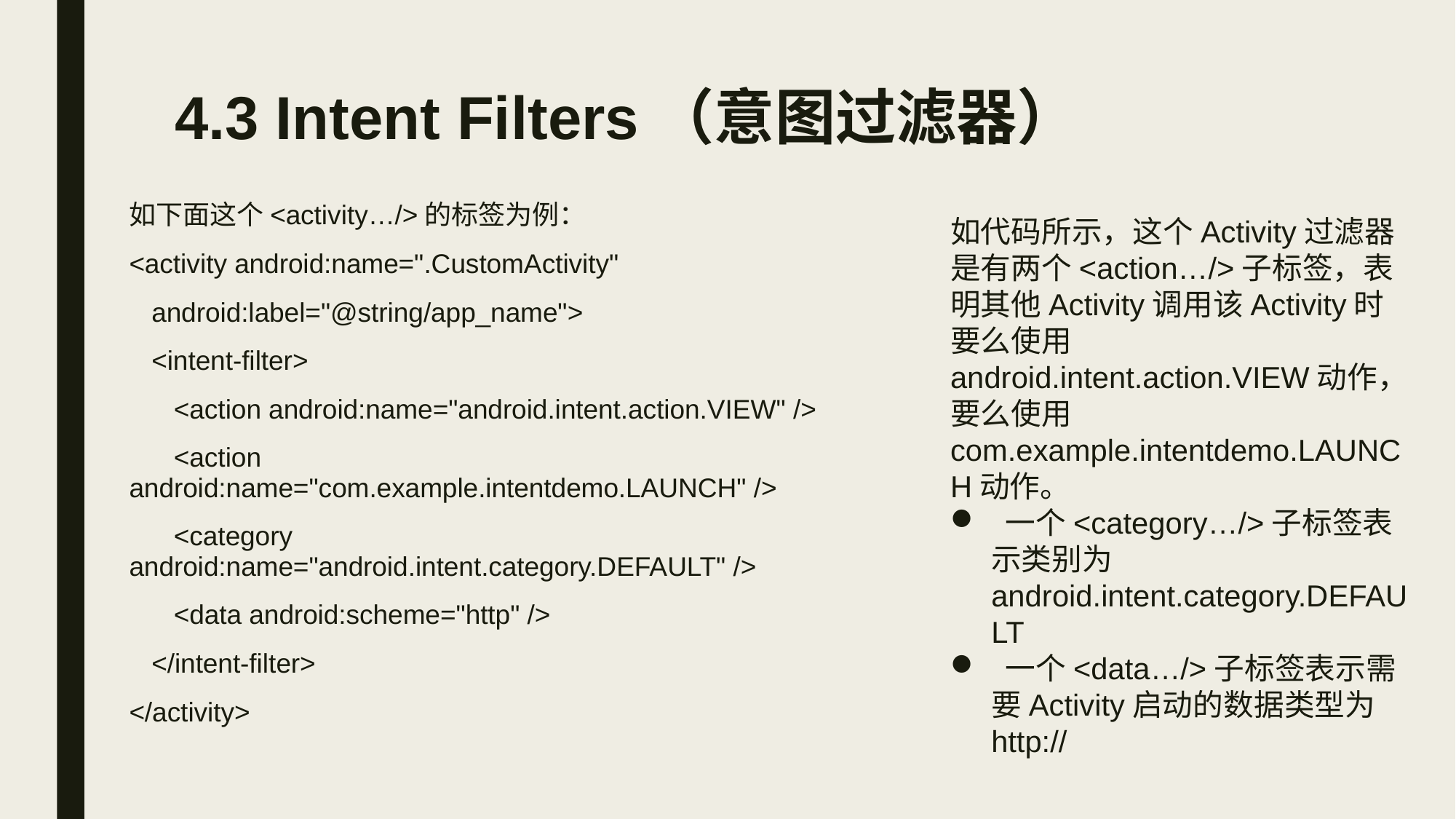

# 4.3 Intent Filters（意图过滤器）
如下面这个<activity…/>的标签为例：
<activity android:name=".CustomActivity"
   android:label="@string/app_name">
   <intent-filter>
      <action android:name="android.intent.action.VIEW" />
      <action android:name="com.example.intentdemo.LAUNCH" />
      <category android:name="android.intent.category.DEFAULT" />
      <data android:scheme="http" />
   </intent-filter>
</activity>
如代码所示，这个Activity过滤器是有两个<action…/>子标签，表明其他Activity调用该Activity时要么使用android.intent.action.VIEW动作，要么使用com.example.intentdemo.LAUNCH动作。
 一个<category…/>子标签表示类别为android.intent.category.DEFAULT
 一个<data…/>子标签表示需要Activity启动的数据类型为http://